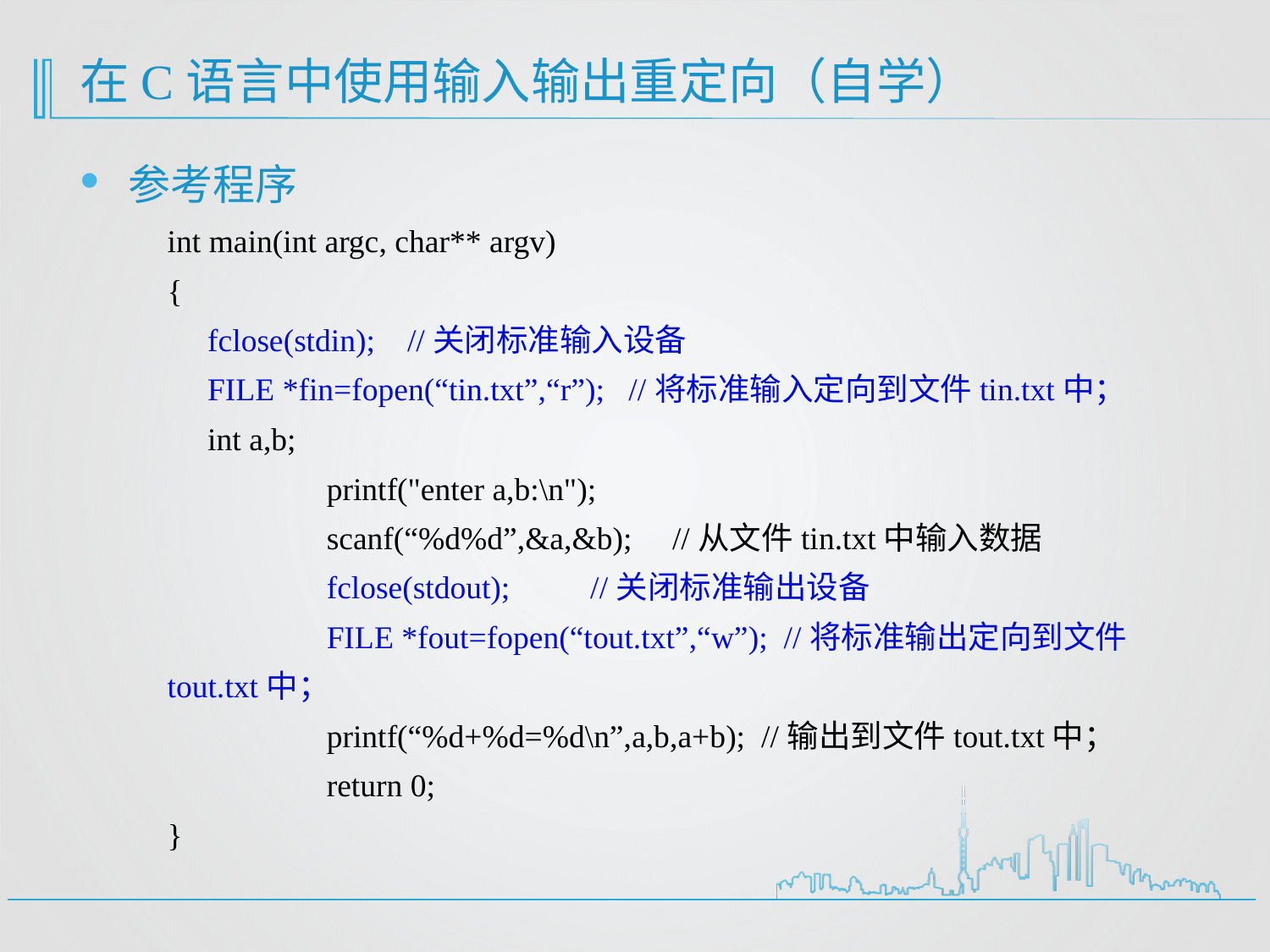

# 在C语言中使用输入输出重定向（自学）
参考程序
int main(int argc, char** argv)
{
     fclose(stdin);    //关闭标准输入设备
     FILE *fin=fopen(“tin.txt”,“r”);   //将标准输入定向到文件tin.txt中；
     int a,b;
	    printf("enter a,b:\n");
	    scanf(“%d%d”,&a,&b);     //从文件tin.txt中输入数据
	    fclose(stdout);          //关闭标准输出设备
	    FILE *fout=fopen(“tout.txt”,“w”);  //将标准输出定向到文件tout.txt中；
	    printf(“%d+%d=%d\n”,a,b,a+b);  //输出到文件tout.txt中；
	    return 0;
}